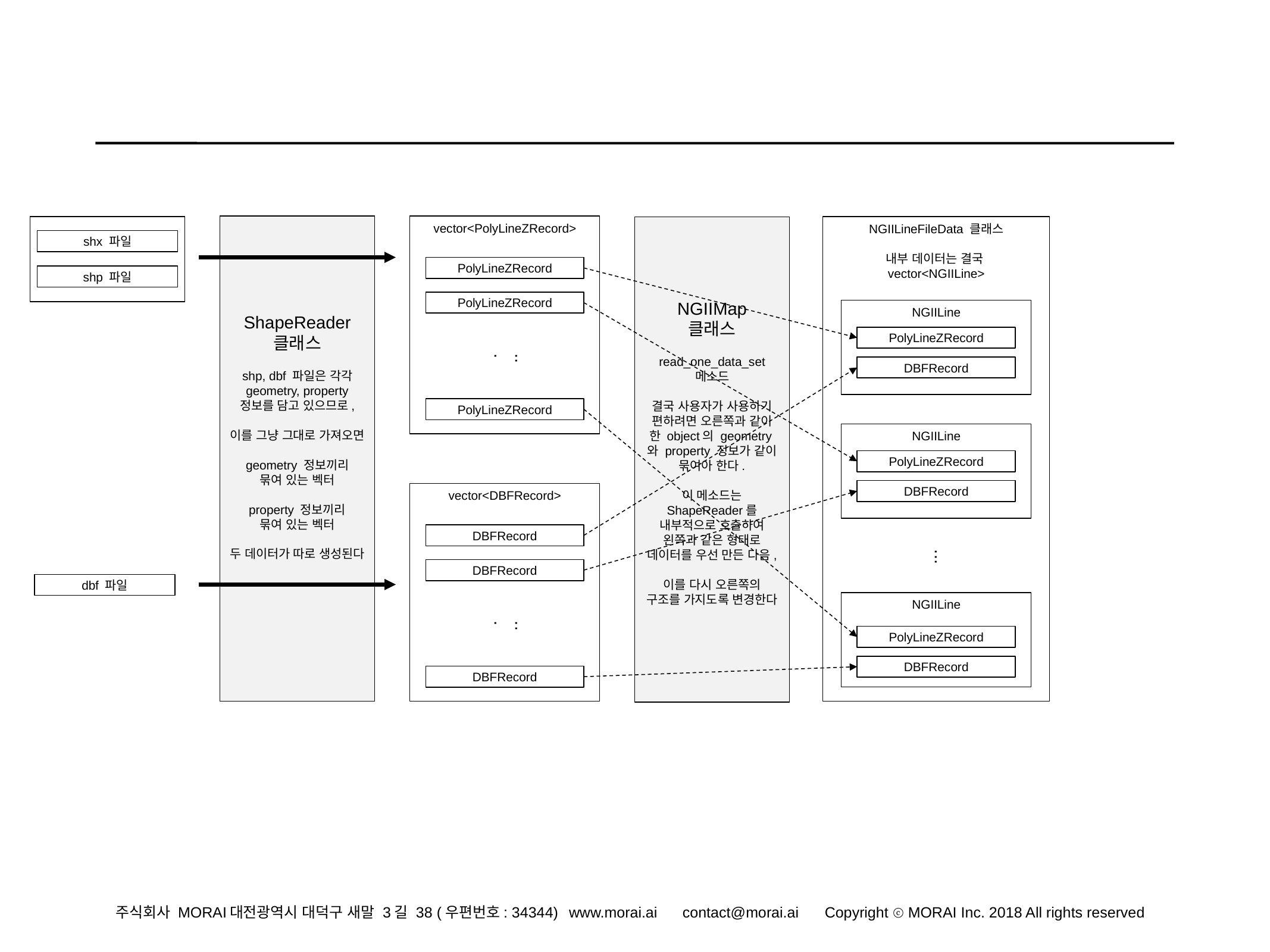

#
ShapeReader
클래스
shp, dbf 파일은 각각 geometry, property
정보를 담고 있으므로,
이를 그냥 그대로 가져오면
geometry 정보끼리
묶여 있는 벡터
property 정보끼리
묶여 있는 벡터

두 데이터가 따로 생성된다
vector<PolyLineZRecord>
...
PolyLineZRecord
PolyLineZRecord
PolyLineZRecord

NGIIMap
클래스

read_one_data_set
메소드

결국 사용자가 사용하기
편하려면 오른쪽과 같이
한 object의 geometry와 property 정보가 같이 묶여아 한다.

이 메소드는
ShapeReader를
내부적으로 호출하여
왼쪽과 같은 형태로
데이터를 우선 만든 다음,

이를 다시 오른쪽의
구조를 가지도록 변경한다

NGIILineFileData 클래스
내부 데이터는 결국
vector<NGIILine>
...
shx 파일
shp 파일
NGIILine
PolyLineZRecord
DBFRecord
NGIILine
PolyLineZRecord
DBFRecord
vector<DBFRecord>
...
DBFRecord
DBFRecord
DBFRecord
dbf 파일
NGIILine
PolyLineZRecord
DBFRecord